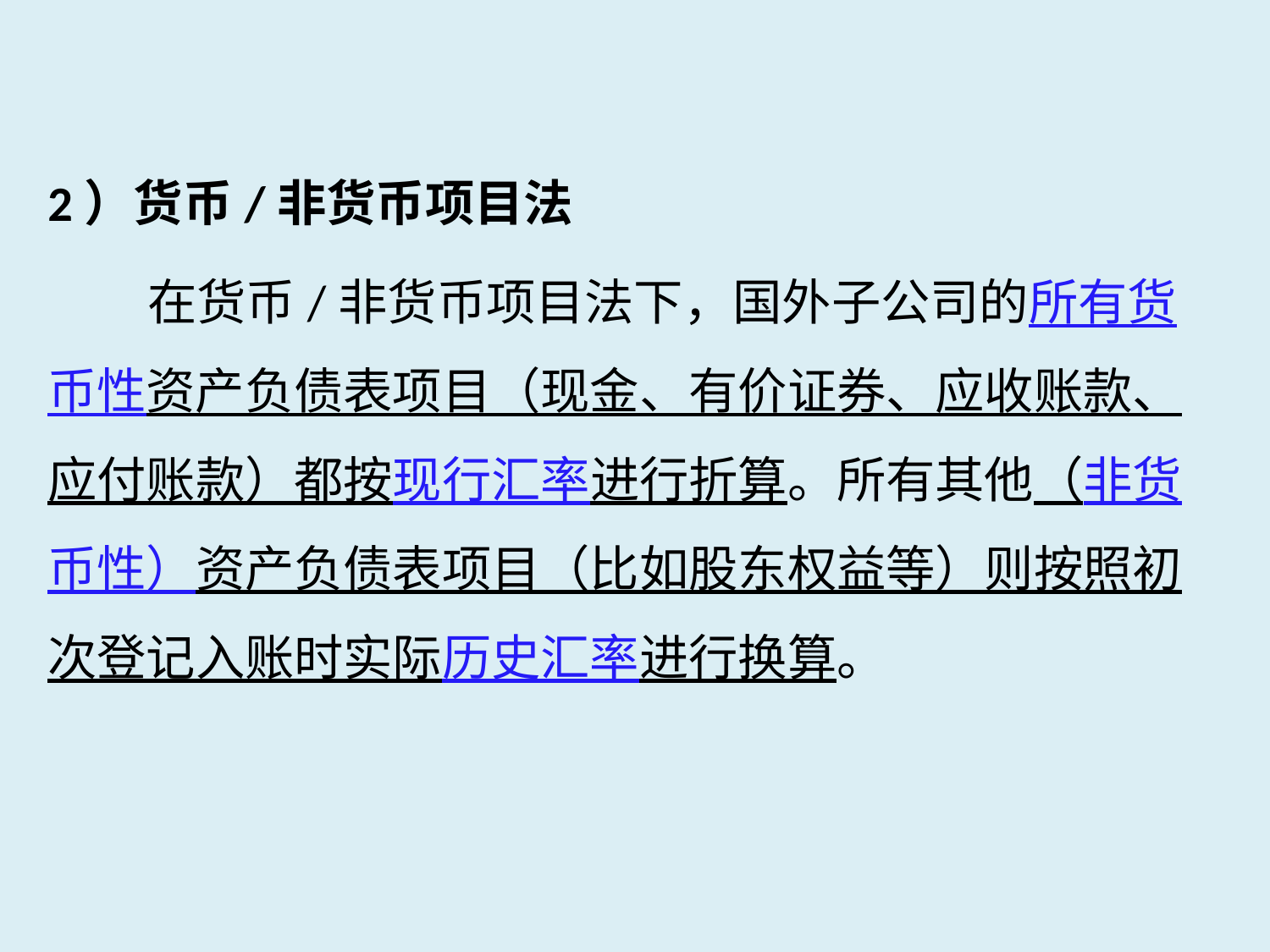

2）货币/非货币项目法
        在货币/非货币项目法下，国外子公司的所有货币性资产负债表项目（现金、有价证券、应收账款、应付账款）都按现行汇率进行折算。所有其他（非货币性）资产负债表项目（比如股东权益等）则按照初次登记入账时实际历史汇率进行换算。